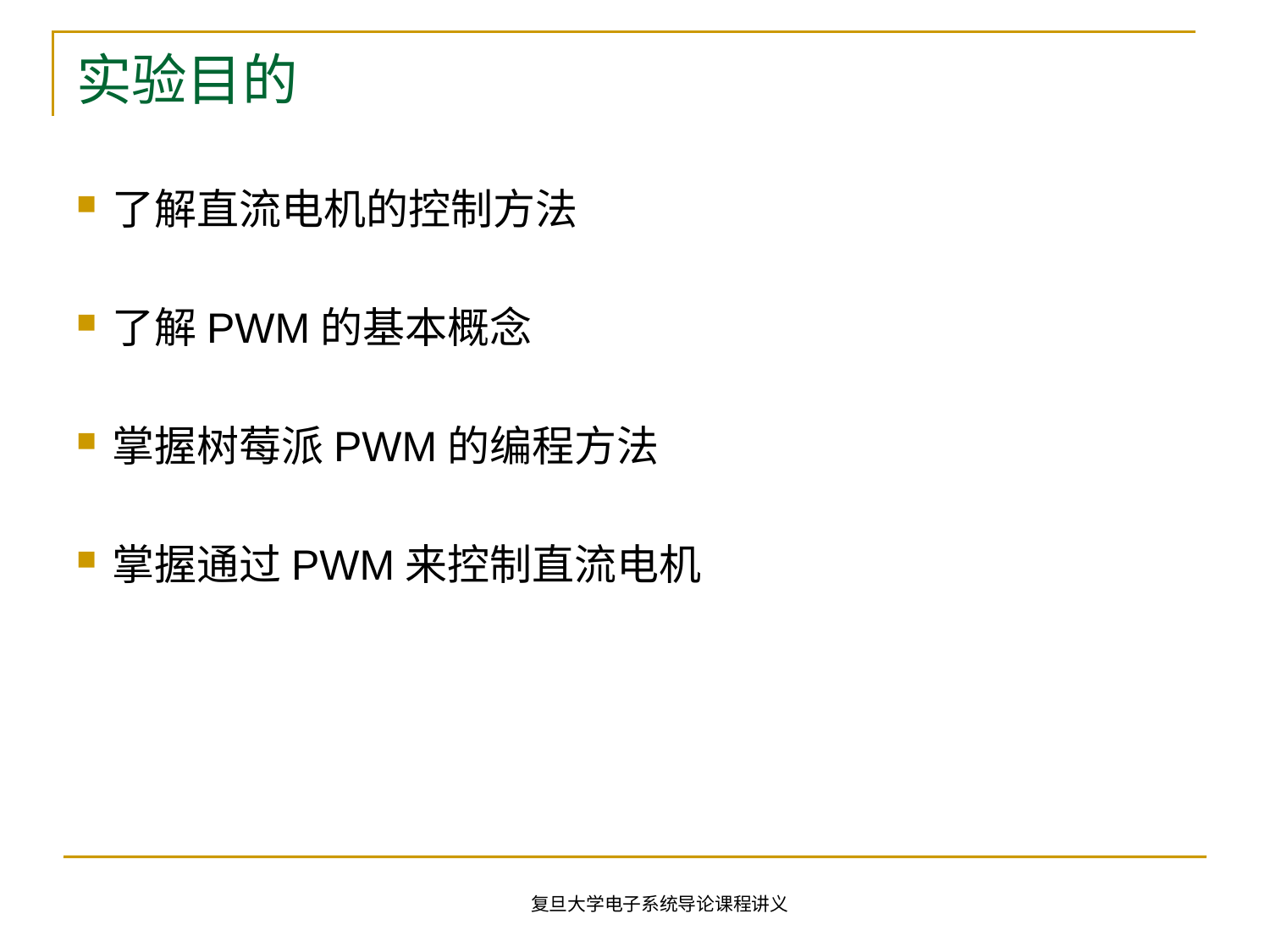

# 实验目的
了解直流电机的控制方法

了解PWM的基本概念

掌握树莓派PWM的编程方法

掌握通过PWM来控制直流电机